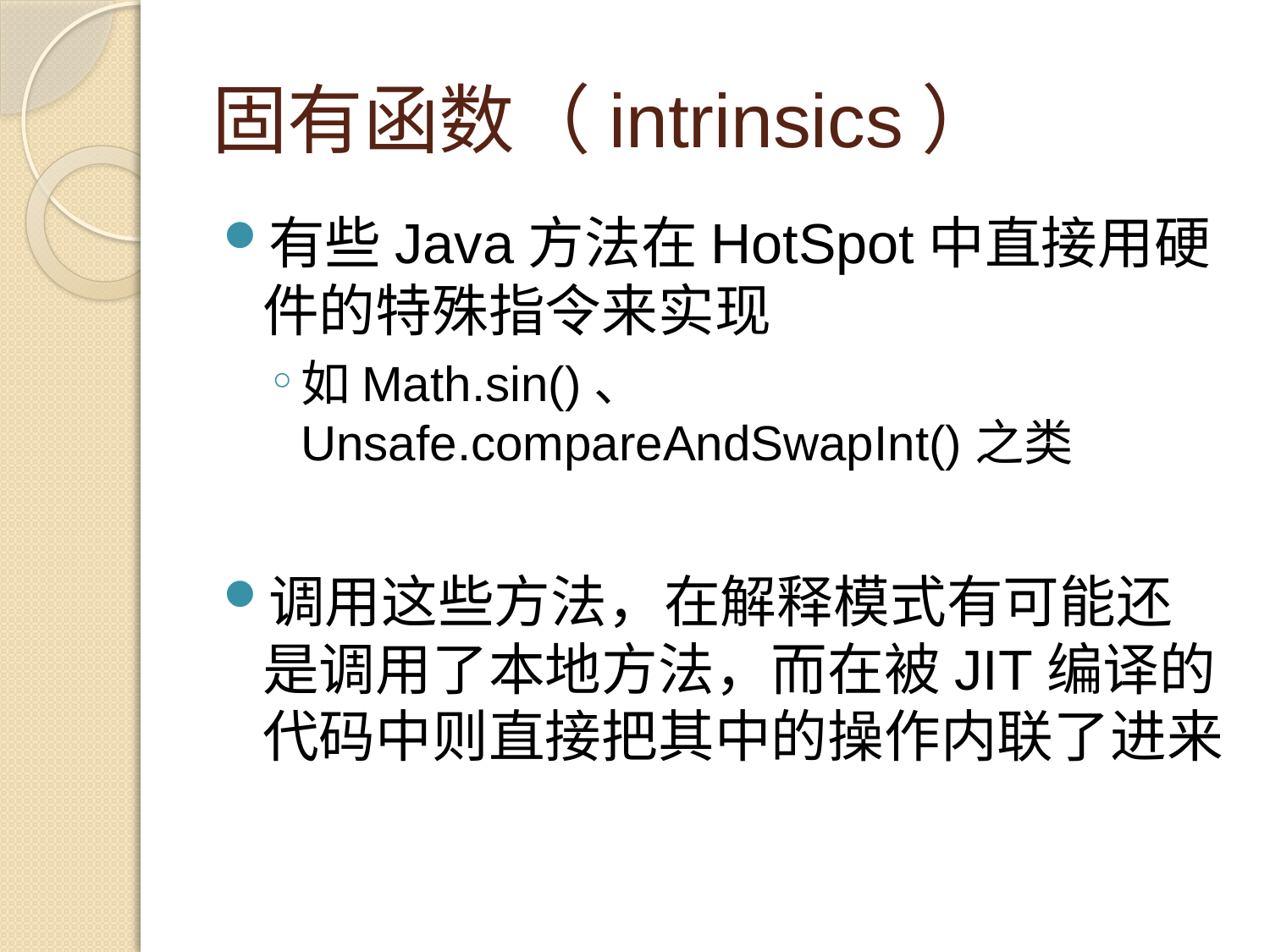

# 固有函数（intrinsics）
有些Java方法在HotSpot中直接用硬件的特殊指令来实现
如Math.sin()、 Unsafe.compareAndSwapInt()之类

调用这些方法，在解释模式有可能还是调用了本地方法，而在被JIT编译的代码中则直接把其中的操作内联了进来